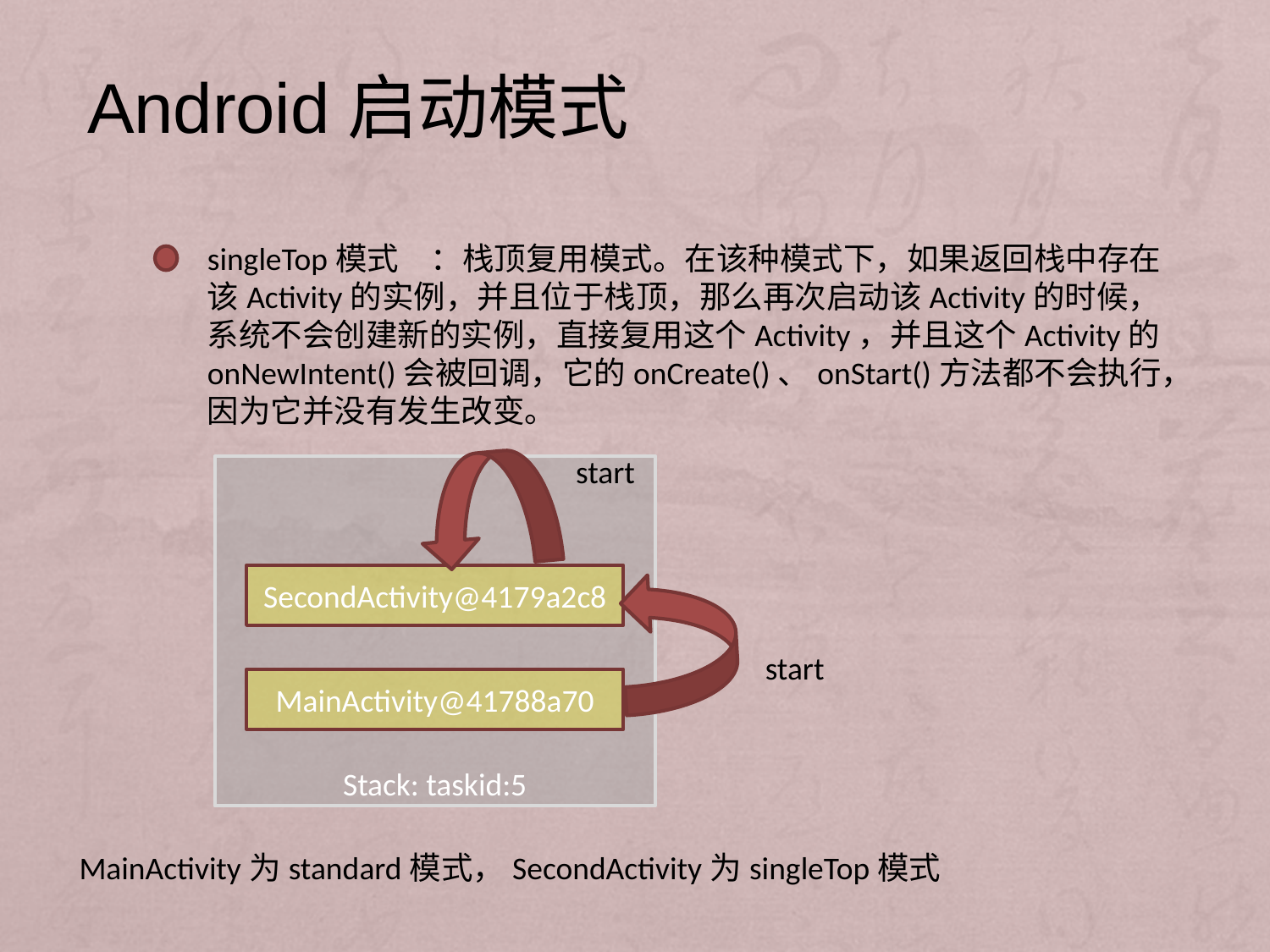

Android启动模式
singleTop模式　：栈顶复用模式。在该种模式下，如果返回栈中存在该Activity的实例，并且位于栈顶，那么再次启动该Activity的时候，系统不会创建新的实例，直接复用这个Activity，并且这个Activity的onNewIntent()会被回调，它的onCreate()、onStart()方法都不会执行，因为它并没有发生改变。

start

Stack: taskid:5
SecondActivity@4179a2c8

start
MainActivity@41788a70
MainActivity为standard模式，SecondActivity为singleTop模式